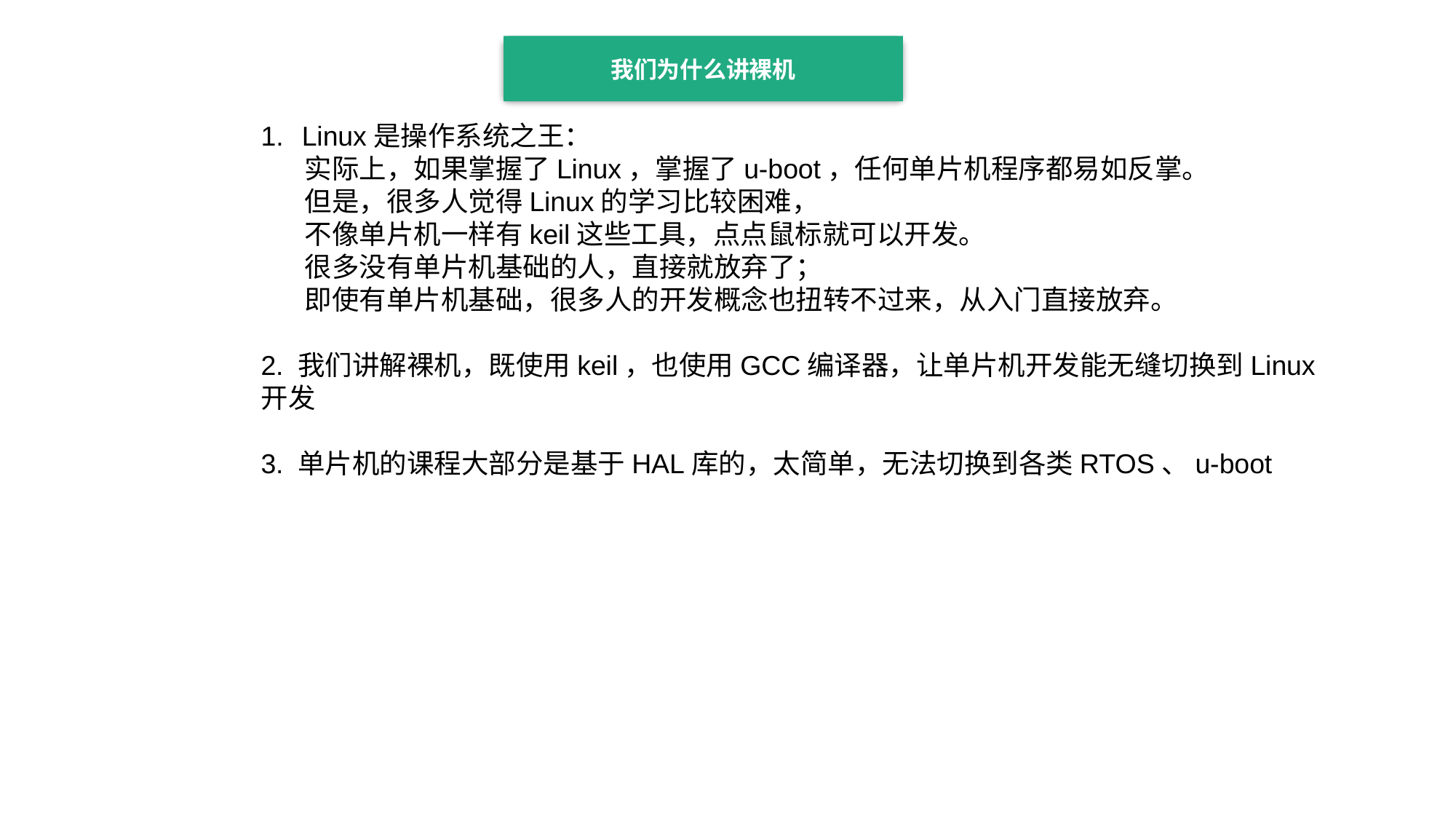

我们为什么讲裸机

Linux是操作系统之王：
      实际上，如果掌握了Linux，掌握了u-boot，任何单片机程序都易如反掌。
      但是，很多人觉得Linux的学习比较困难，
      不像单片机一样有keil这些工具，点点鼠标就可以开发。
      很多没有单片机基础的人，直接就放弃了；
      即使有单片机基础，很多人的开发概念也扭转不过来，从入门直接放弃。

2. 我们讲解裸机，既使用keil，也使用GCC编译器，让单片机开发能无缝切换到Linux开发

3. 单片机的课程大部分是基于HAL库的，太简单，无法切换到各类RTOS、u-boot